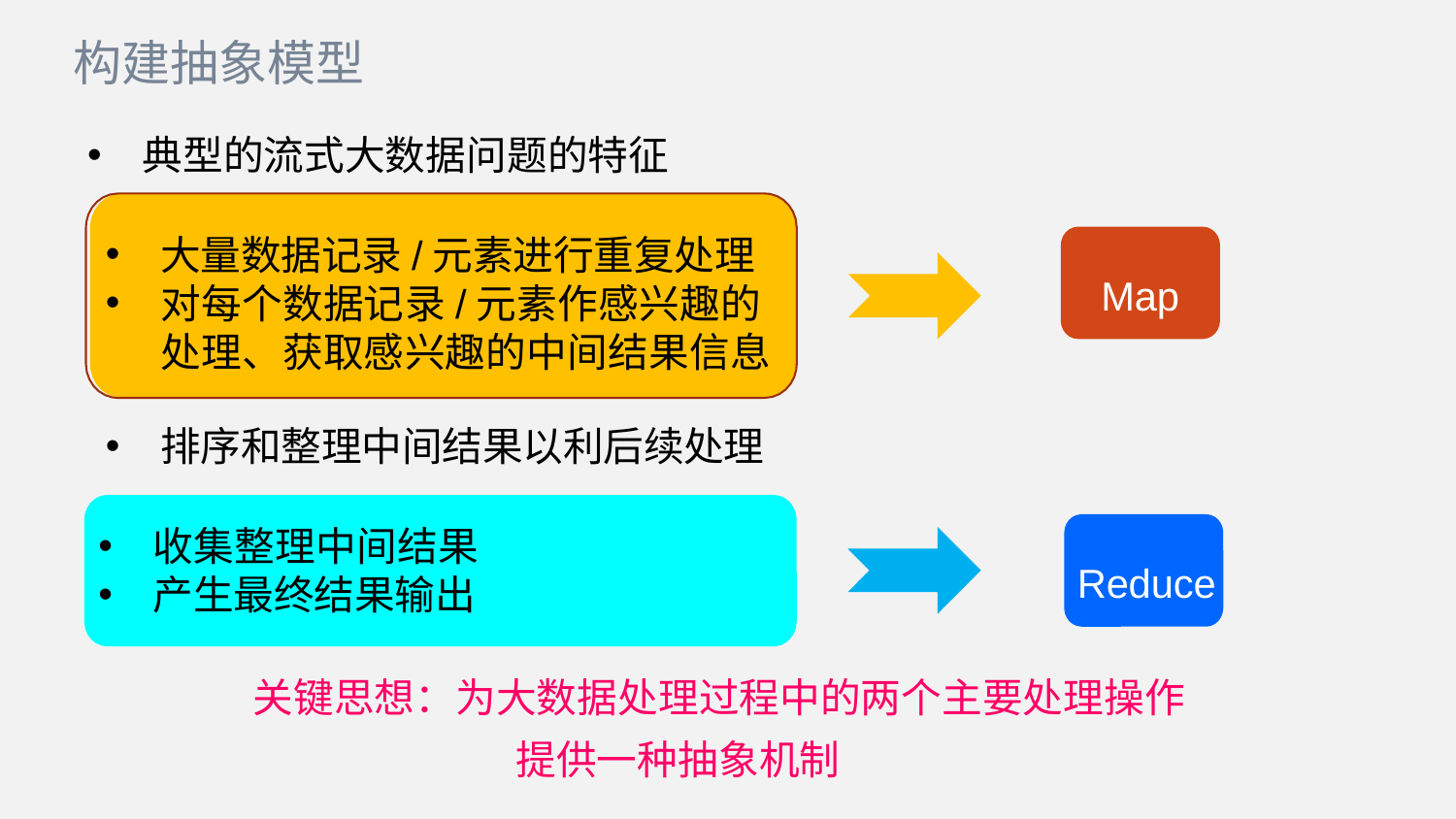

构建抽象模型
典型的流式大数据问题的特征

大量数据记录/元素进行重复处理
对每个数据记录/元素作感兴趣的 处理、获取感兴趣的中间结果信息

Map
排序和整理中间结果以利后续处理

收集整理中间结果
产生最终结果输出

Reduce
关键思想：为大数据处理过程中的两个主要处理操作
提供一种抽象机制